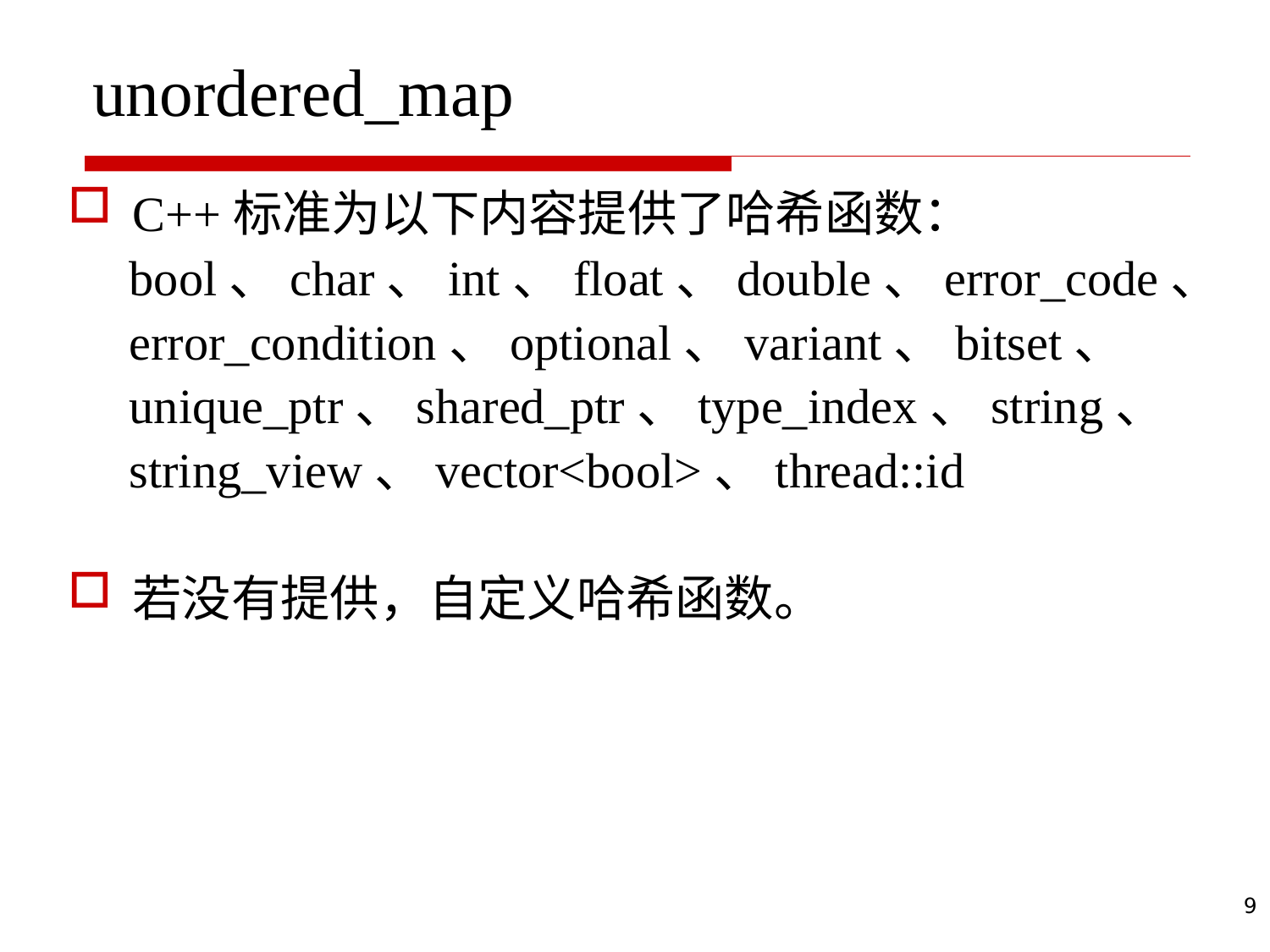

# unordered_map
C++标准为以下内容提供了哈希函数：
     bool、char、int、float、double、error_code、
     error_condition、optional、variant、bitset、
     unique_ptr、shared_ptr、type_index、string、
     string_view、vector<bool>、thread::id

若没有提供，自定义哈希函数。
9